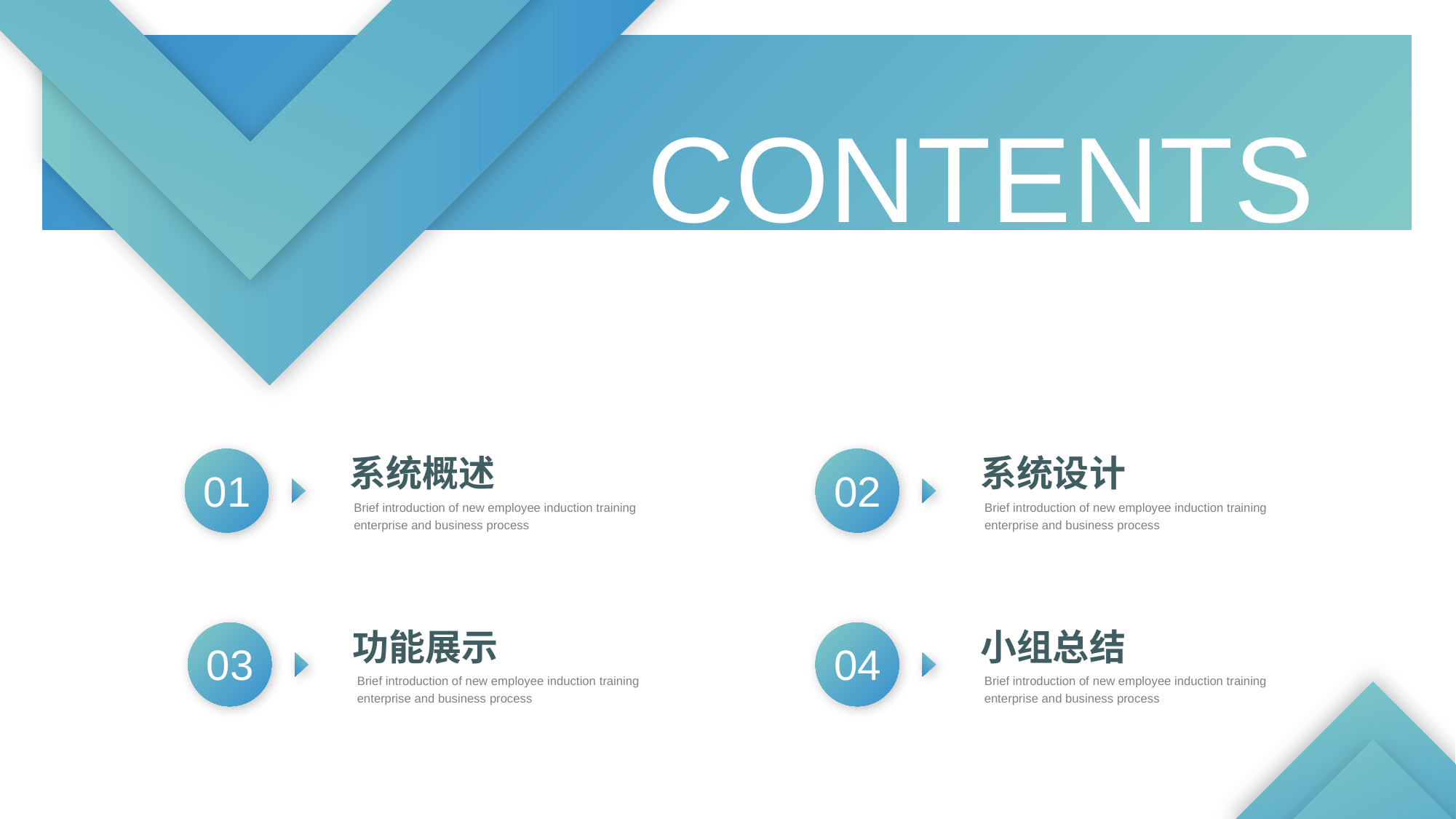

CONTENTS
系统概述
Brief introduction of new employee induction training enterprise and business process
系统设计
Brief introduction of new employee induction training enterprise and business process

01

02

功能展示
Brief introduction of new employee induction training enterprise and business process
小组总结
Brief introduction of new employee induction training enterprise and business process

03

04